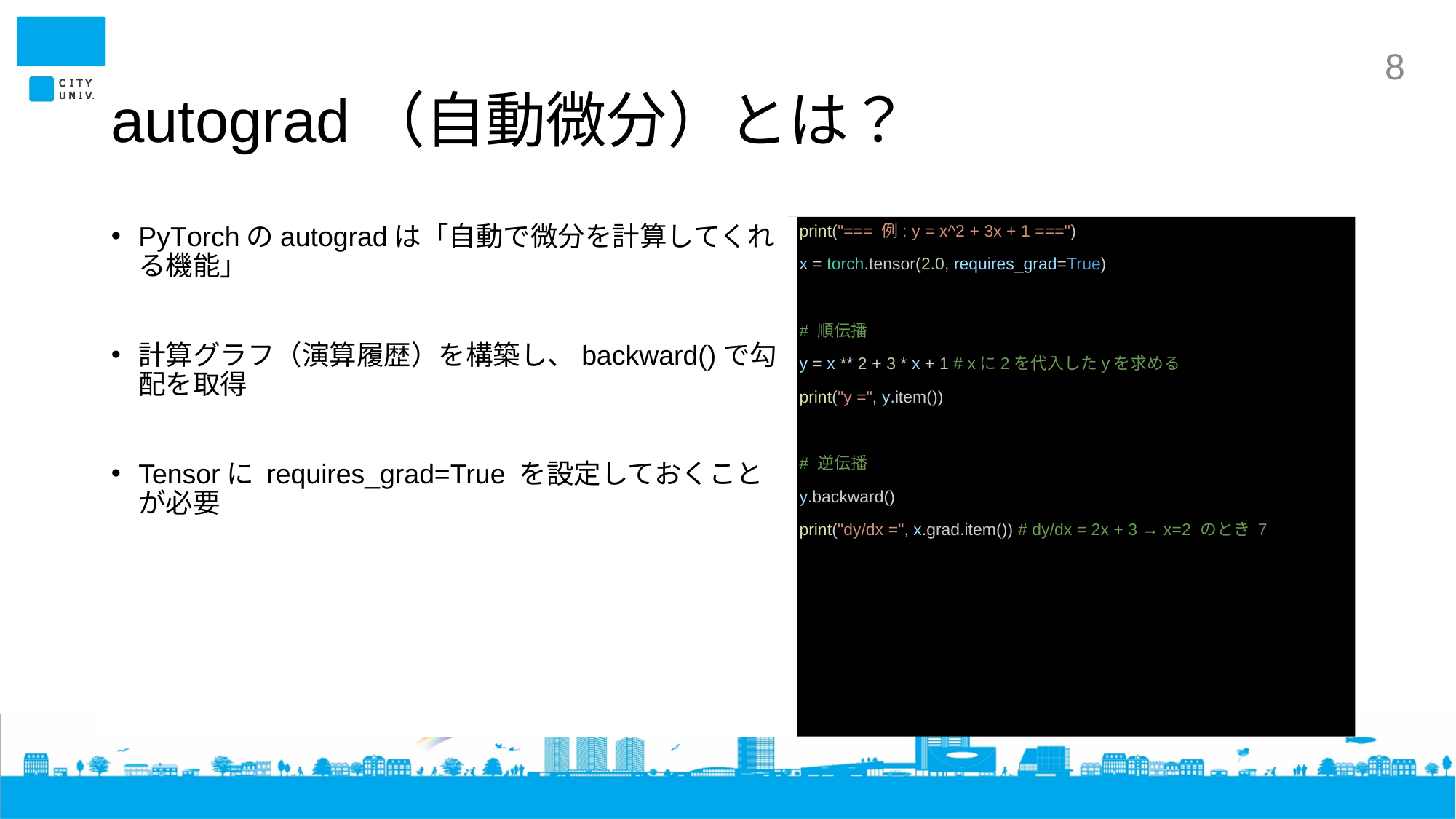

# autograd（自動微分）とは？
8
print("=== 例: y = x^2 + 3x + 1 ===")
x = torch.tensor(2.0, requires_grad=True)

# 順伝播
y = x ** 2 + 3 * x + 1 # xに2を代入したyを求める
print("y =", y.item())

# 逆伝播
y.backward()
print("dy/dx =", x.grad.item()) # dy/dx = 2x + 3 → x=2 のとき 7

PyTorchのautogradは「自動で微分を計算してくれる機能」

計算グラフ（演算履歴）を構築し、backward()で勾配を取得

Tensorに requires_grad=True を設定しておくことが必要